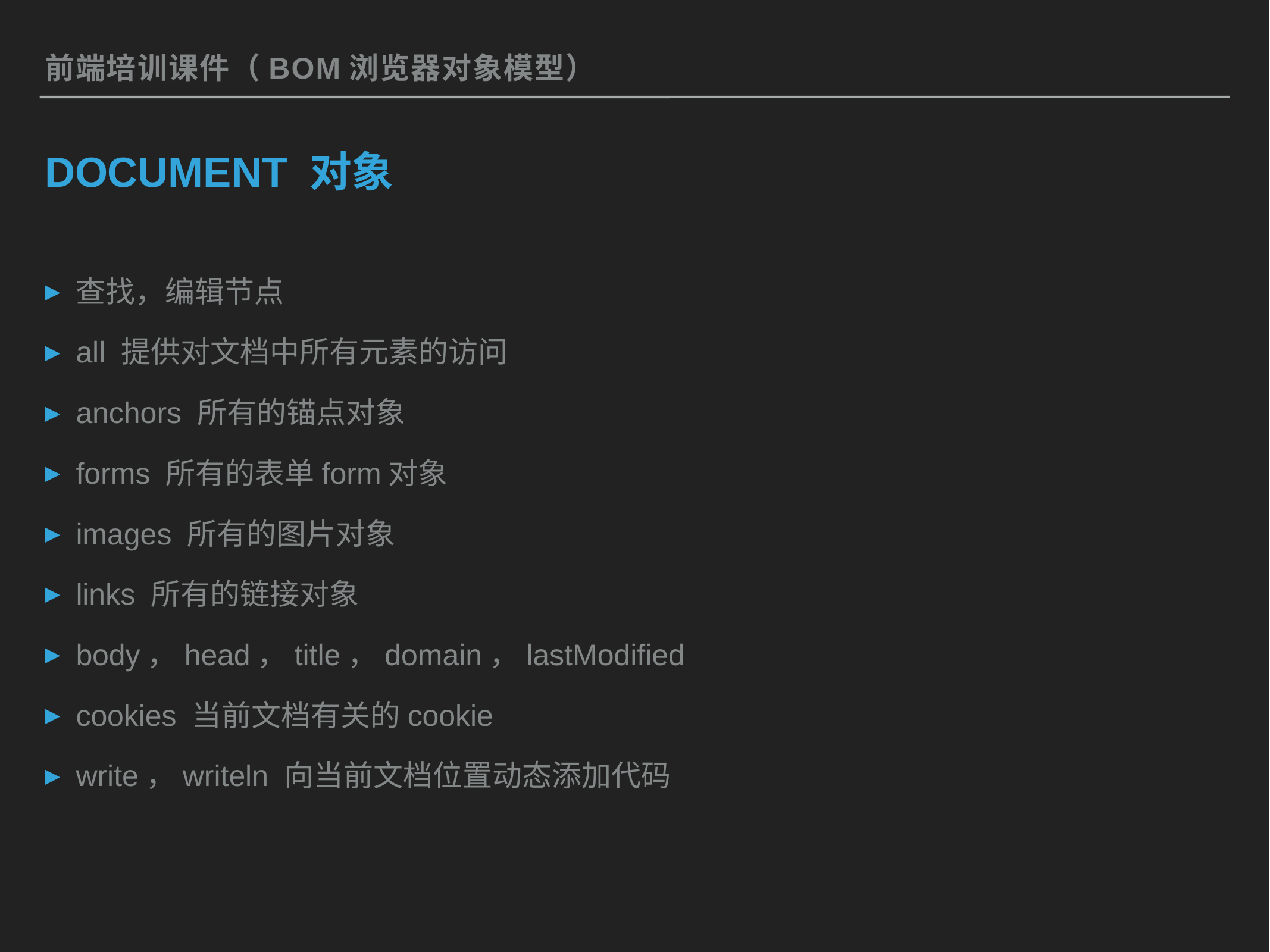

前端培训课件（BOM浏览器对象模型）
# Document 对象
查找，编辑节点
all 提供对文档中所有元素的访问
anchors 所有的锚点对象
forms 所有的表单form对象
images 所有的图片对象
links 所有的链接对象
body，head，title，domain，lastModified
cookies 当前文档有关的cookie
write，writeln 向当前文档位置动态添加代码